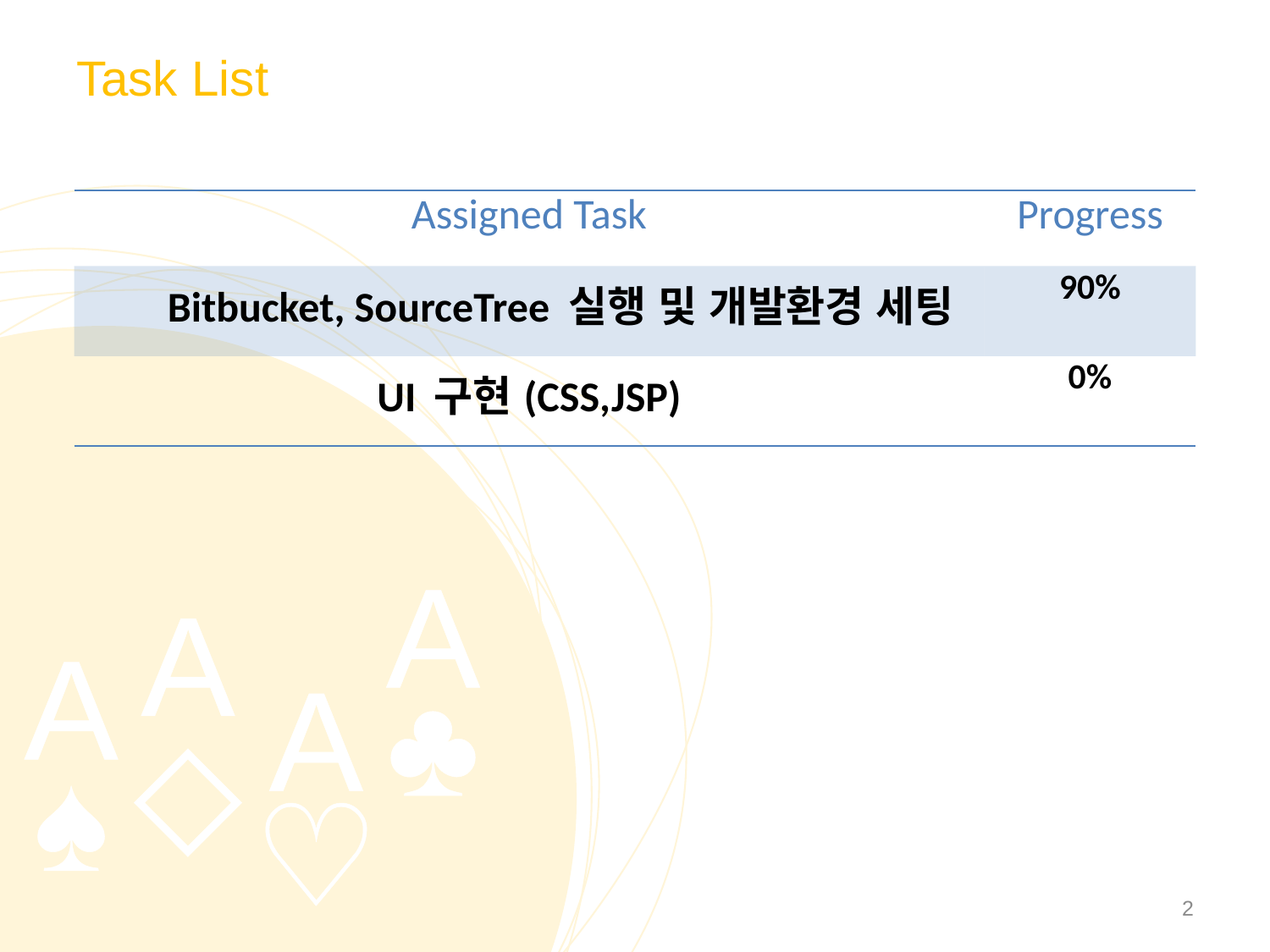

# Task List
| Assigned Task | Progress |
| --- | --- |
| Bitbucket, SourceTree 실행 및 개발환경 세팅 | 90% |
| UI 구현(CSS,JSP) | 0% |
2